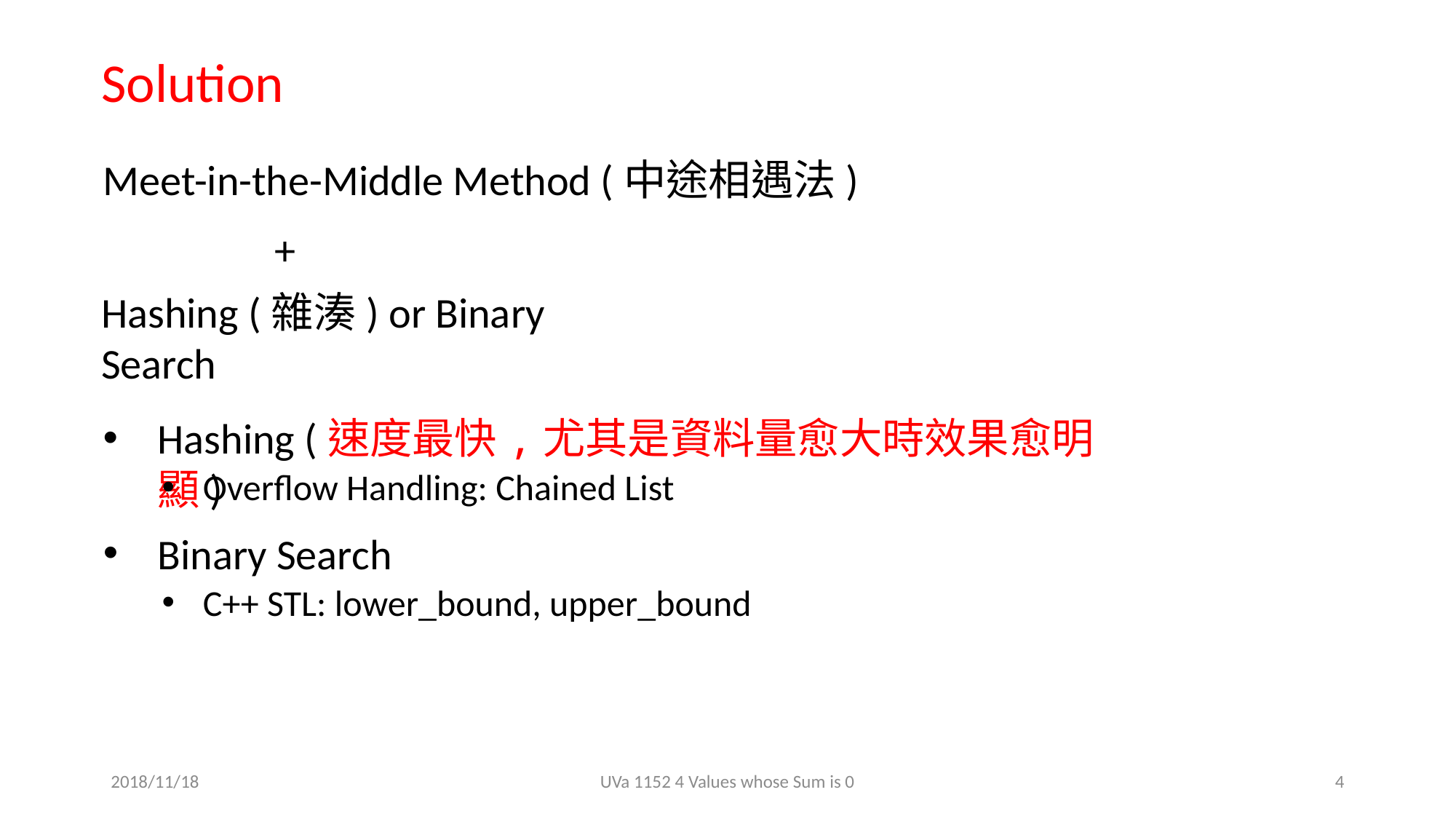

Solution
Meet-in-the-Middle Method (中途相遇法)
+
Hashing (雜湊) or Binary Search
Hashing (速度最快,尤其是資料量愈大時效果愈明顯)
Overflow Handling: Chained List
Binary Search
C++ STL: lower_bound, upper_bound
2018/11/18
UVa 1152 4 Values whose Sum is 0
4